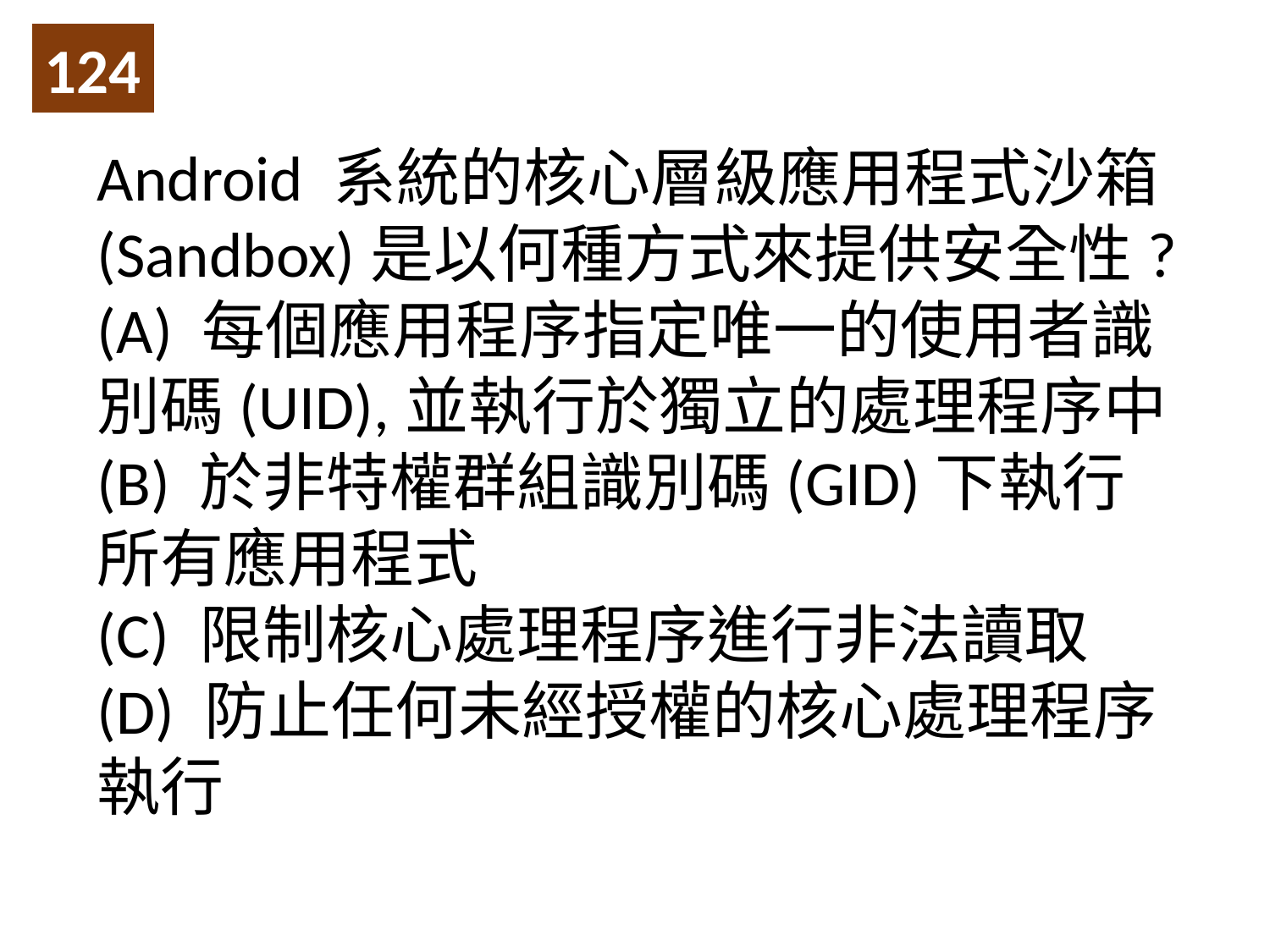

124
Android 系統的核心層級應用程式沙箱(Sandbox)是以何種方式來提供安全性?
(A) 每個應用程序指定唯一的使用者識別碼(UID),並執行於獨立的處理程序中
(B) 於非特權群組識別碼(GID)下執行所有應用程式
(C) 限制核心處理程序進行非法讀取
(D) 防止任何未經授權的核心處理程序執行